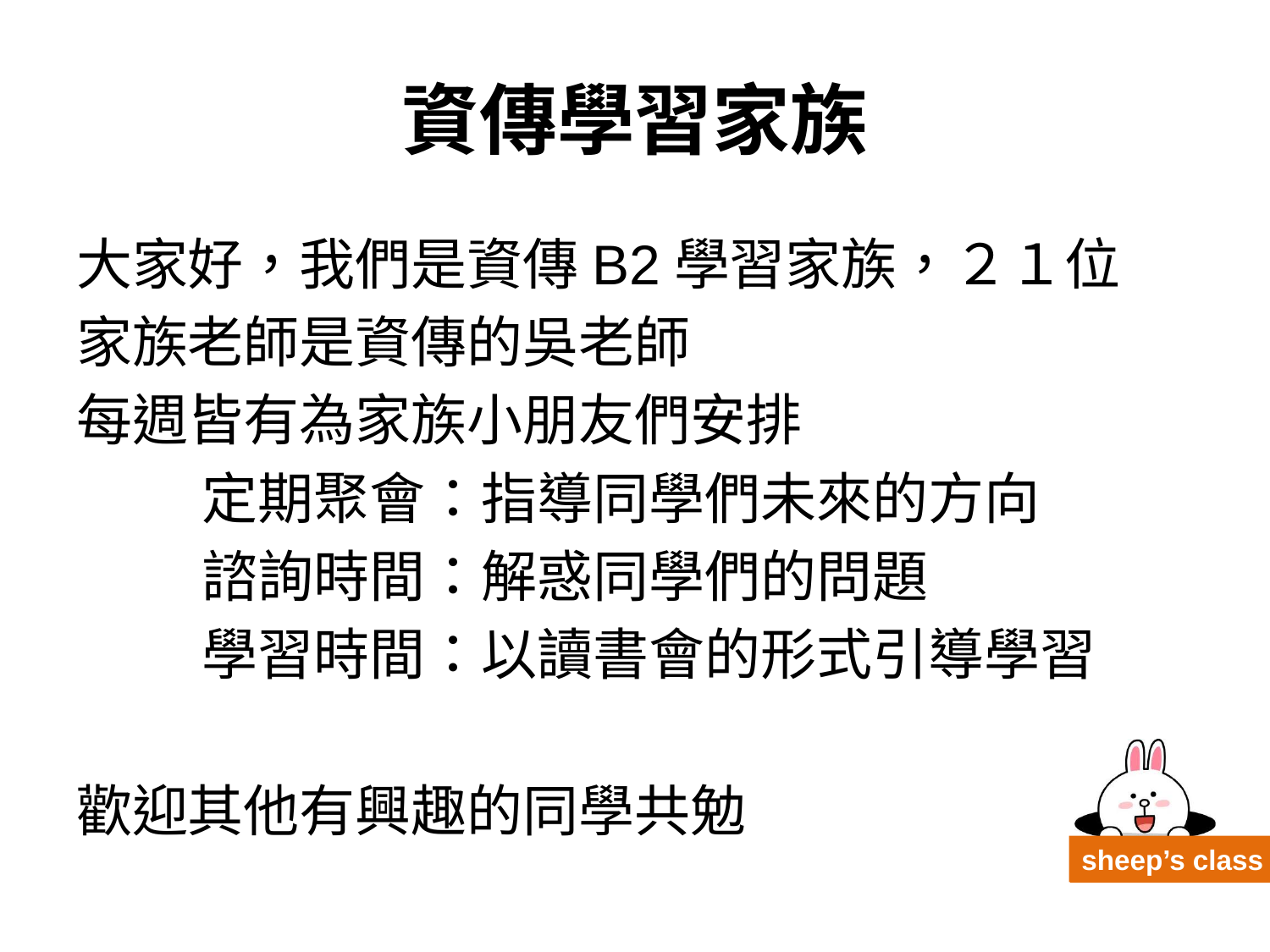

# 資傳學習家族
大家好，我們是資傳B2學習家族，２１位
家族老師是資傳的吳老師
每週皆有為家族小朋友們安排
	定期聚會：指導同學們未來的方向
	諮詢時間：解惑同學們的問題
	學習時間：以讀書會的形式引導學習

歡迎其他有興趣的同學共勉